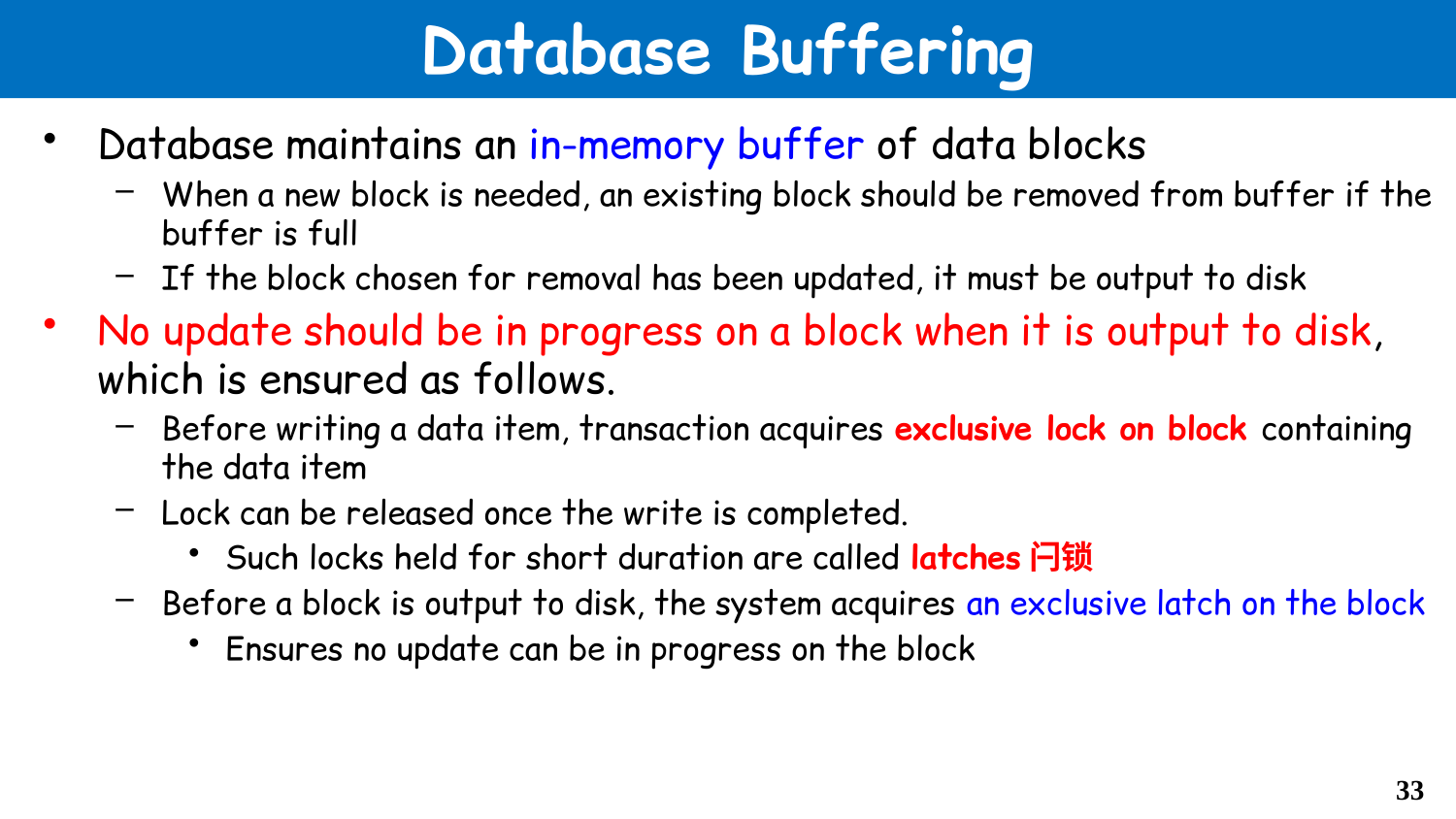

# Database Buffering
Database maintains an in-memory buffer of data blocks
When a new block is needed, an existing block should be removed from buffer if the buffer is full
If the block chosen for removal has been updated, it must be output to disk
No update should be in progress on a block when it is output to disk, which is ensured as follows.
Before writing a data item, transaction acquires exclusive lock on block containing the data item
Lock can be released once the write is completed.
Such locks held for short duration are called latches闩锁
Before a block is output to disk, the system acquires an exclusive latch on the block
Ensures no update can be in progress on the block